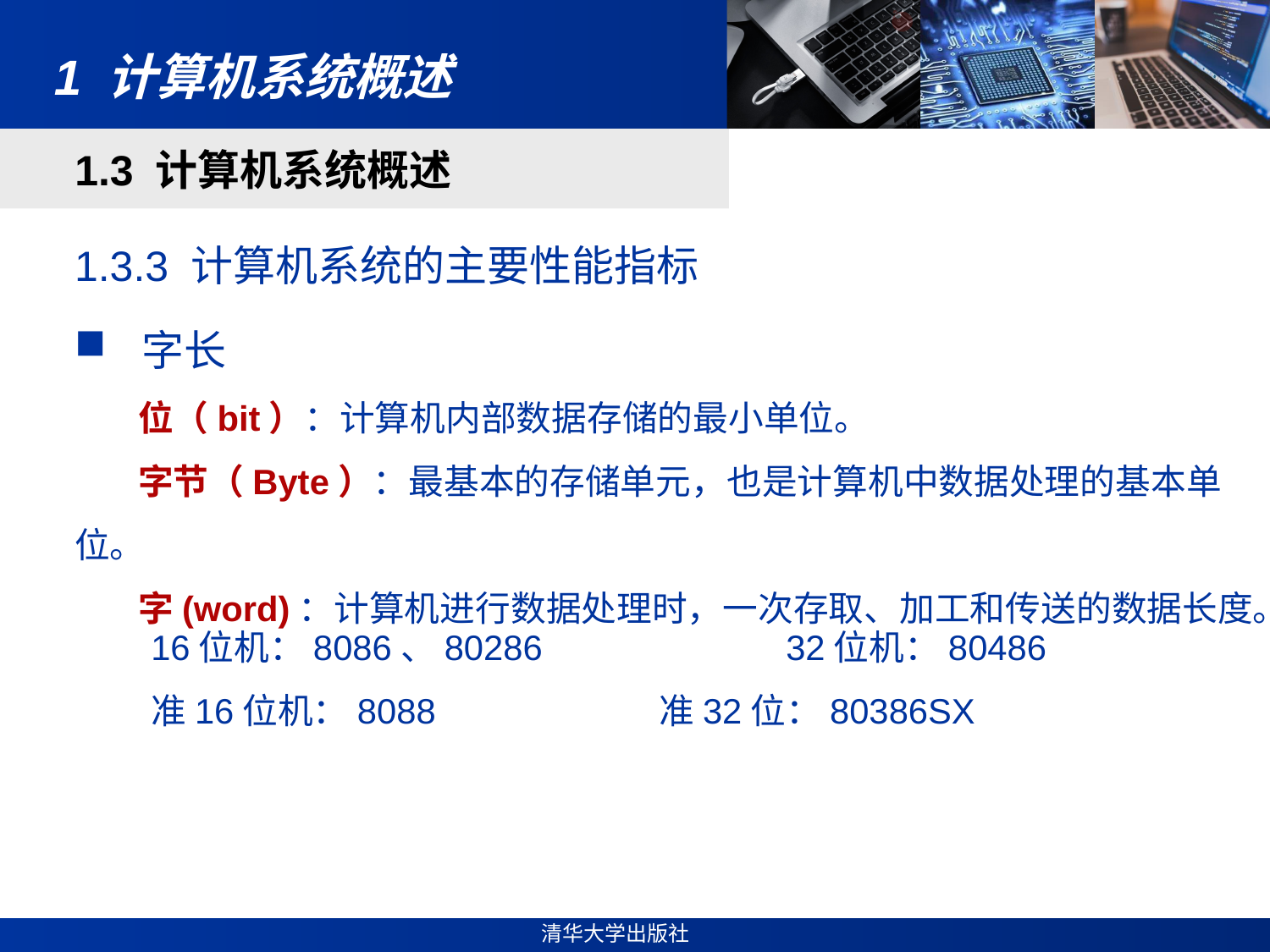

# 1 计算机系统概述
1.3 计算机系统概述
1.3.3 计算机系统的主要性能指标
 字长
位（bit）：计算机内部数据存储的最小单位。
字节（Byte）：最基本的存储单元，也是计算机中数据处理的基本单位。
字(word)：计算机进行数据处理时，一次存取、加工和传送的数据长度。
16位机：8086、80286		32位机：80486
准16位机：8088		准32位：80386SX